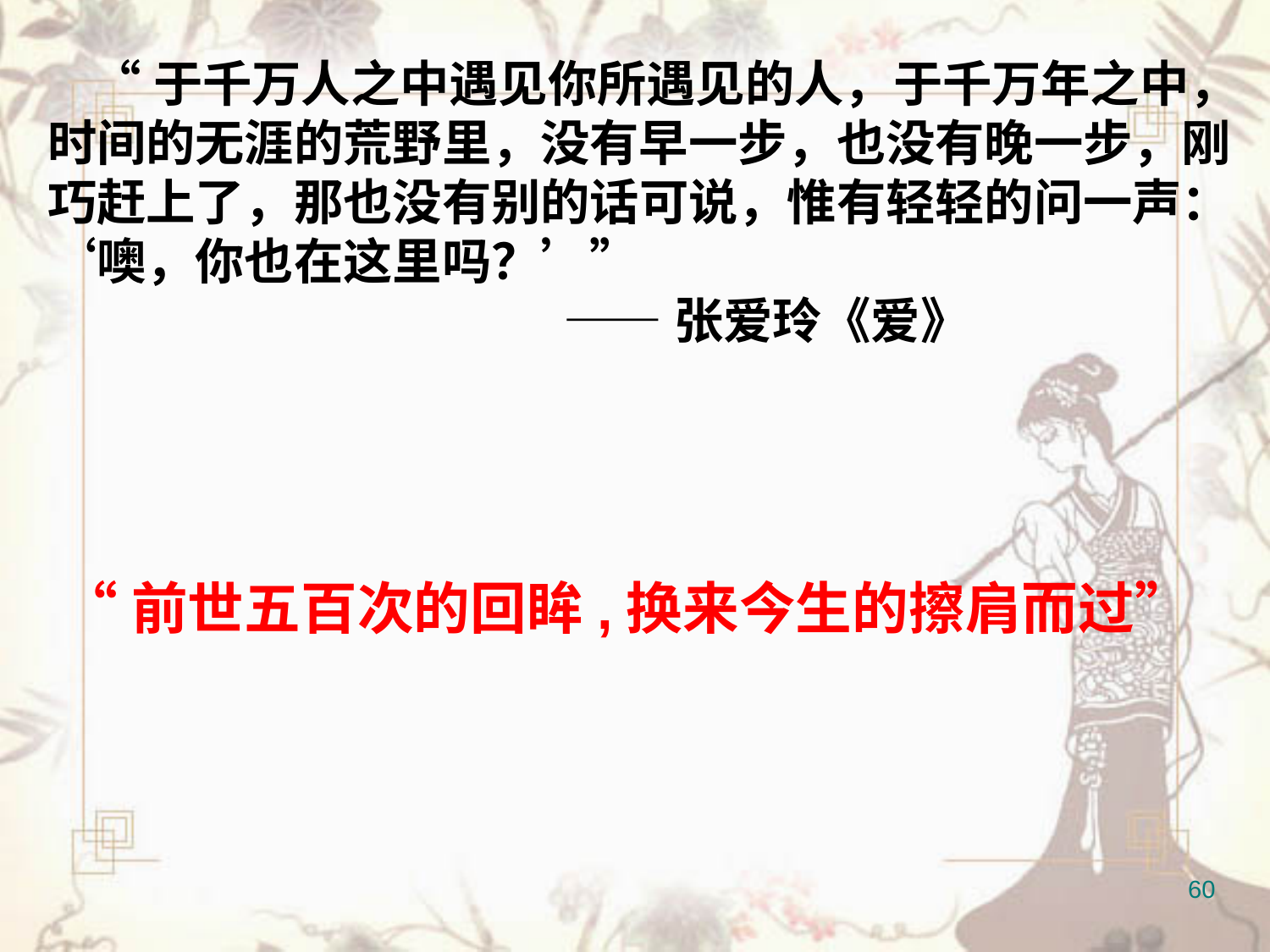

“于千万人之中遇见你所遇见的人，于千万年之中，时间的无涯的荒野里，没有早一步，也没有晚一步，刚巧赶上了，那也没有别的话可说，惟有轻轻的问一声：‘噢，你也在这里吗？’”
                                              ——张爱玲《爱》
“前世五百次的回眸,换来今生的擦肩而过”
60